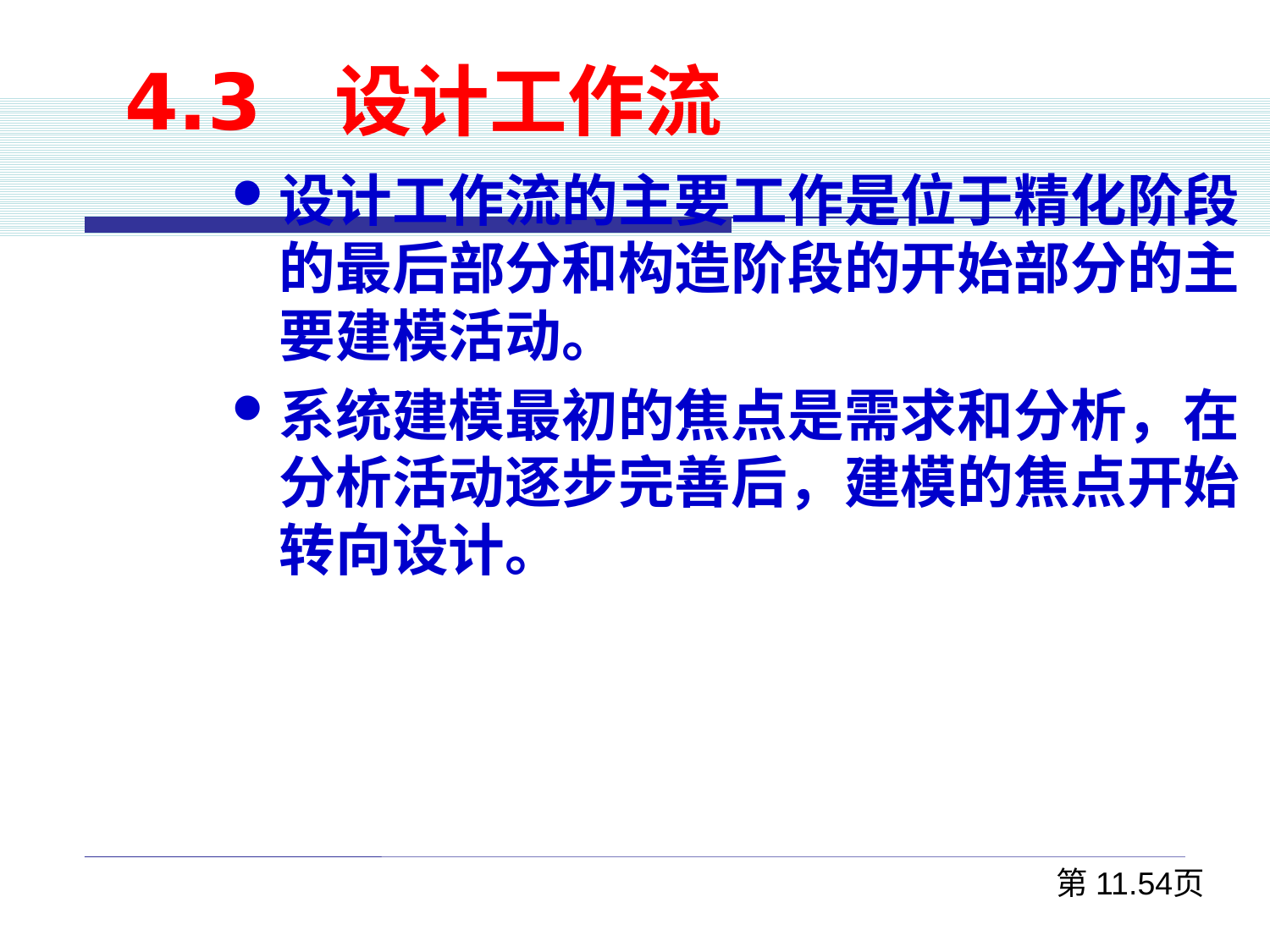

4.3  设计工作流
设计工作流的主要工作是位于精化阶段的最后部分和构造阶段的开始部分的主要建模活动。
系统建模最初的焦点是需求和分析，在分析活动逐步完善后，建模的焦点开始转向设计。
第11.54页